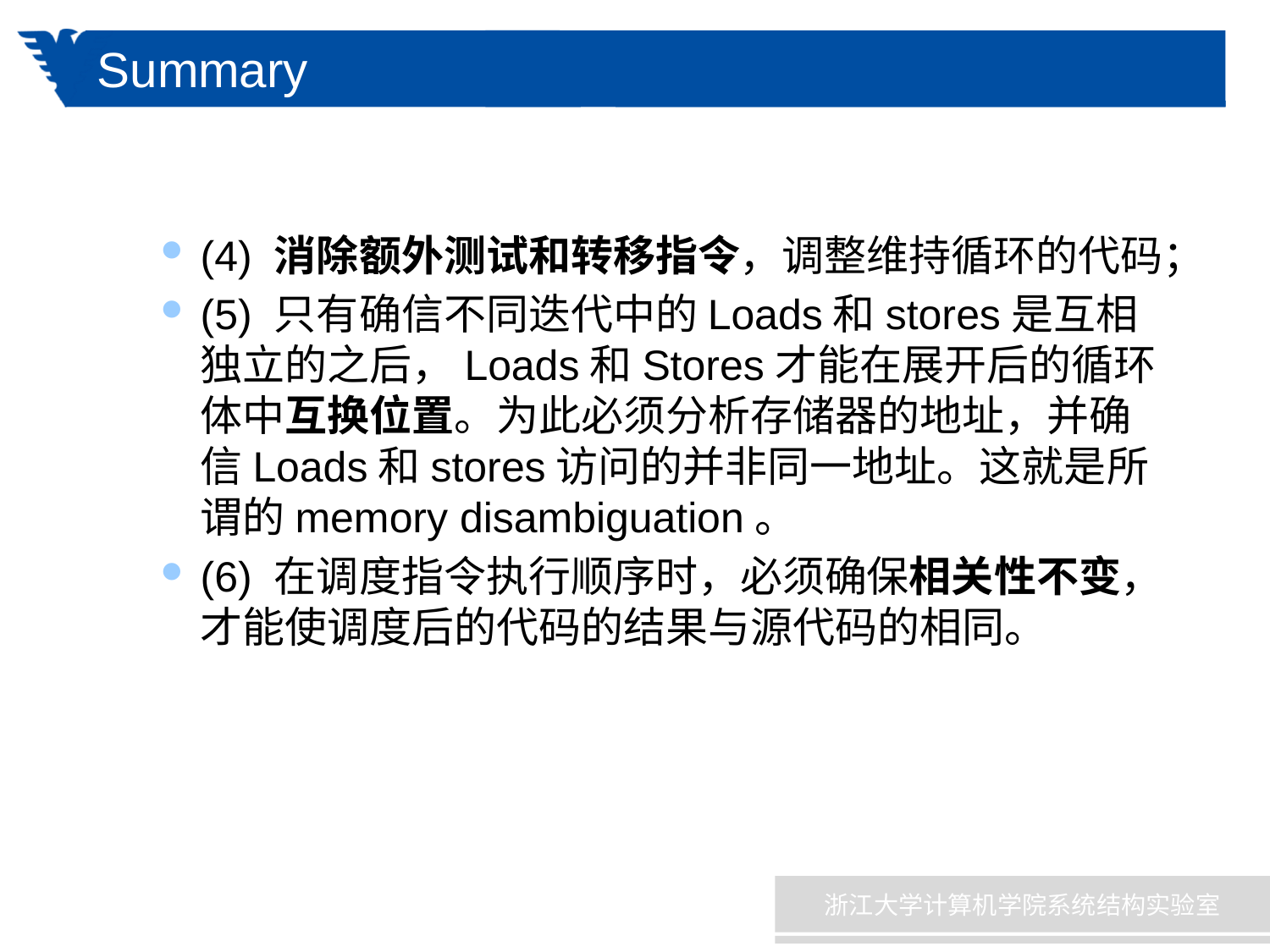

# Summary
(4) 消除额外测试和转移指令，调整维持循环的代码；
(5) 只有确信不同迭代中的Loads和stores是互相独立的之后，Loads和Stores才能在展开后的循环体中互换位置。为此必须分析存储器的地址，并确信Loads和stores访问的并非同一地址。这就是所谓的memory disambiguation。
(6) 在调度指令执行顺序时，必须确保相关性不变，才能使调度后的代码的结果与源代码的相同。